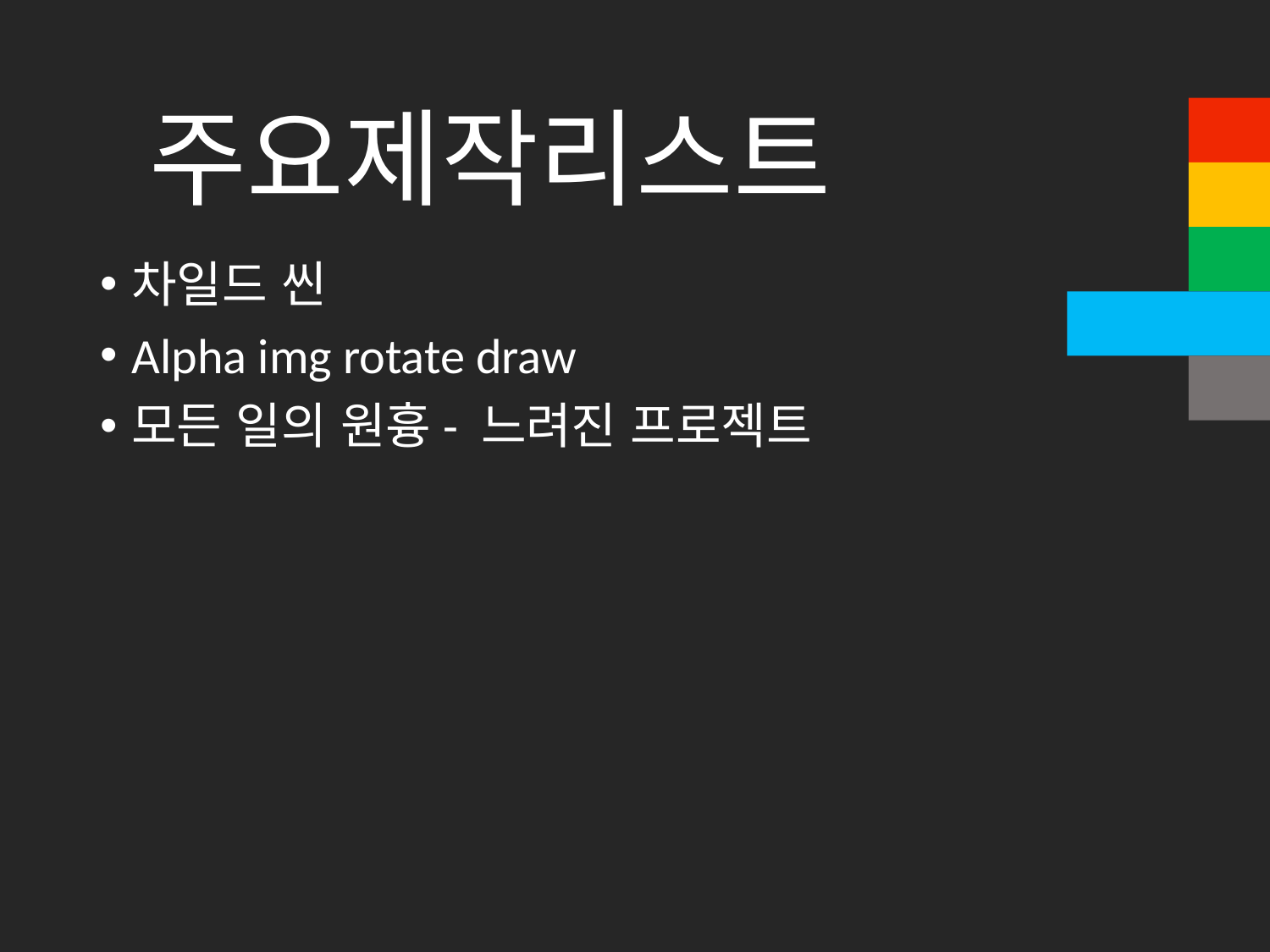

주요제작리스트

차일드 씬
Alpha img rotate draw
모든 일의 원흉- 느려진 프로젝트